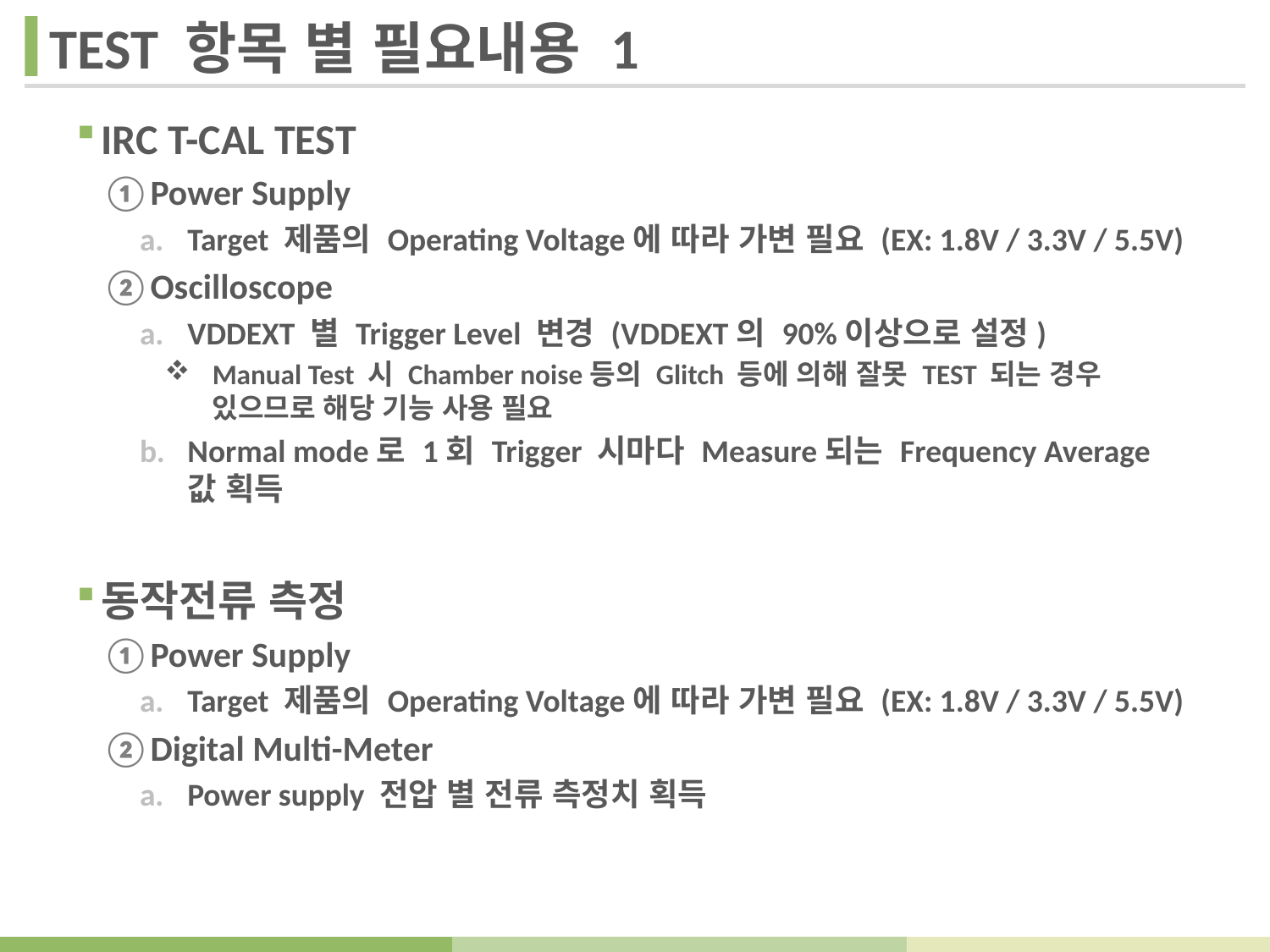

# TEST 항목 별 필요내용 1
IRC T-CAL TEST
Power Supply
Target 제품의 Operating Voltage에 따라 가변 필요 (EX: 1.8V / 3.3V / 5.5V)
Oscilloscope
VDDEXT 별 Trigger Level 변경 (VDDEXT의 90%이상으로 설정)
Manual Test 시 Chamber noise등의 Glitch 등에 의해 잘못 TEST 되는 경우 있으므로 해당 기능 사용 필요
Normal mode로 1회 Trigger 시마다 Measure되는 Frequency Average 값 획득

동작전류 측정
Power Supply
Target 제품의 Operating Voltage에 따라 가변 필요 (EX: 1.8V / 3.3V / 5.5V)
Digital Multi-Meter
Power supply 전압 별 전류 측정치 획득